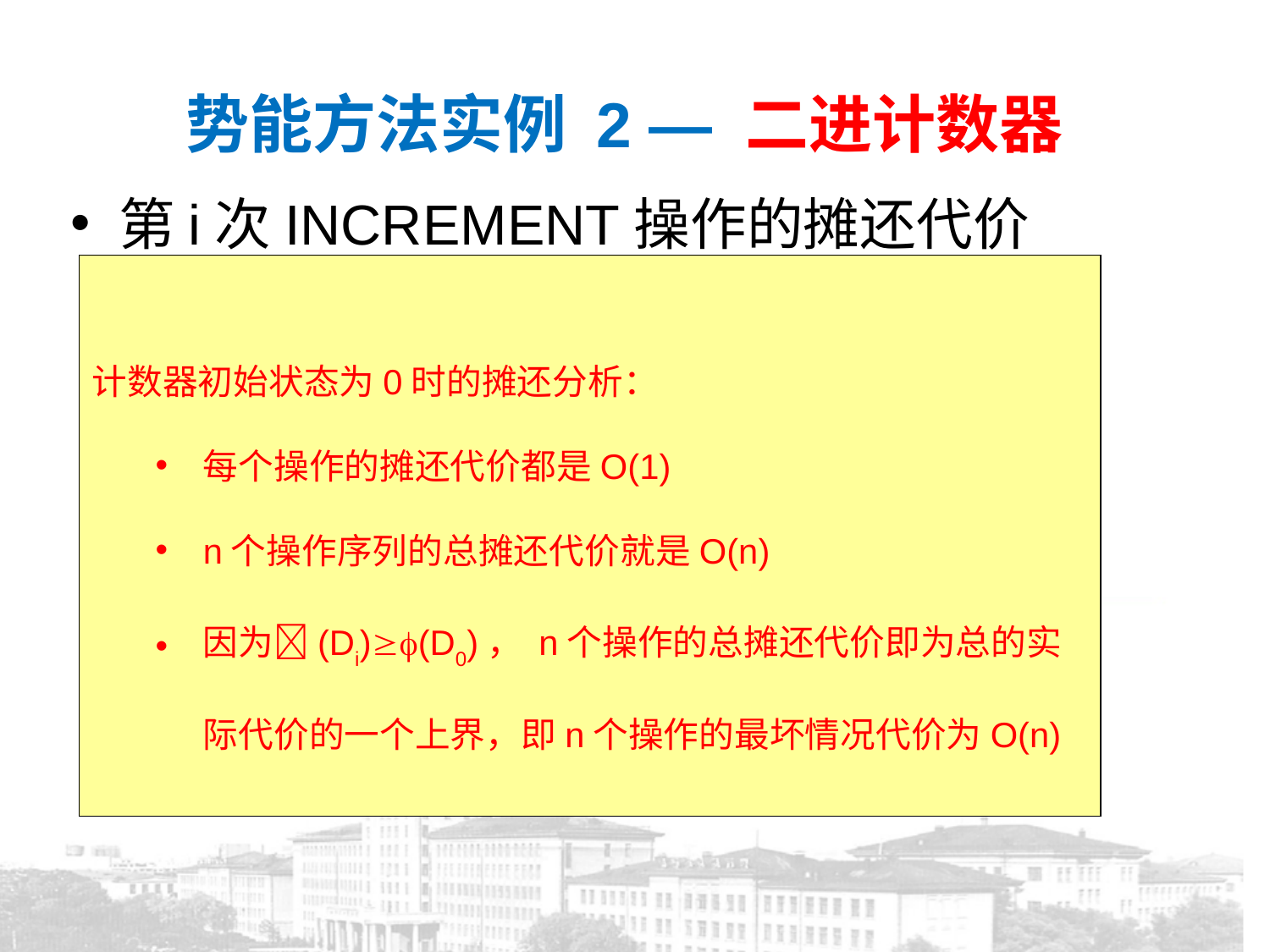

# 势能方法实例 2 — 二进计数器
第i次INCREMENT操作的摊还代价
计数器初始状态为0时的摊还分析：
每个操作的摊还代价都是O(1)
n个操作序列的总摊还代价就是O(n)
因为φ(Di)≥φ(D0)， n个操作的总摊还代价即为总的实际代价的一个上界，即n个操作的最坏情况代价为O(n)